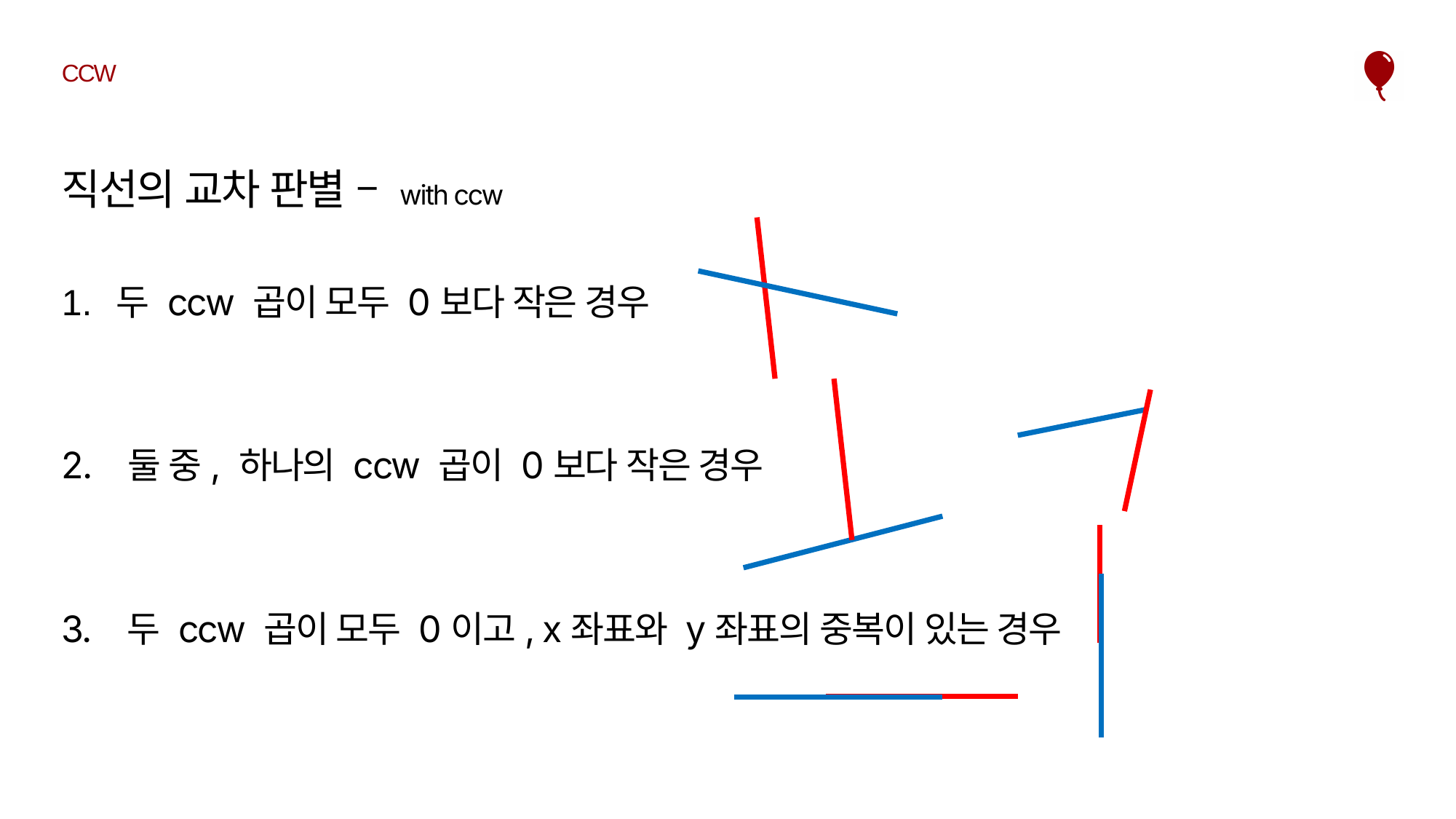

# CCW
직선의 교차 판별 – with ccw

두 ccw 곱이 모두 0보다 작은 경우

2.   둘 중, 하나의 ccw 곱이 0보다 작은 경우

3.   두 ccw 곱이 모두 0이고, x좌표와 y좌표의 중복이 있는 경우